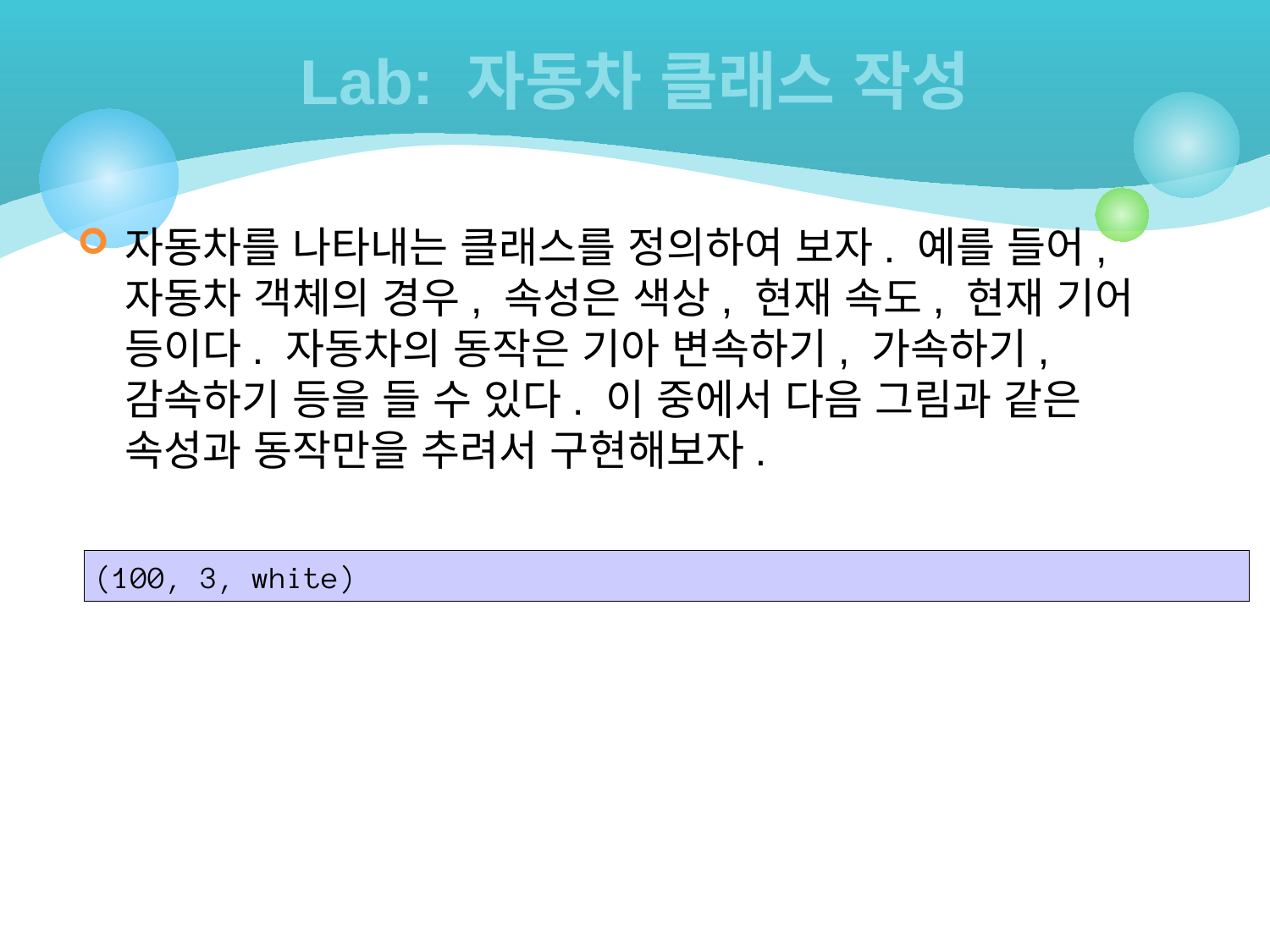

# Lab: 자동차 클래스 작성
자동차를 나타내는 클래스를 정의하여 보자. 예를 들어, 자동차 객체의 경우, 속성은 색상, 현재 속도, 현재 기어 등이다. 자동차의 동작은 기아 변속하기, 가속하기, 감속하기 등을 들 수 있다. 이 중에서 다음 그림과 같은 속성과 동작만을 추려서 구현해보자.
(100, 3, white)